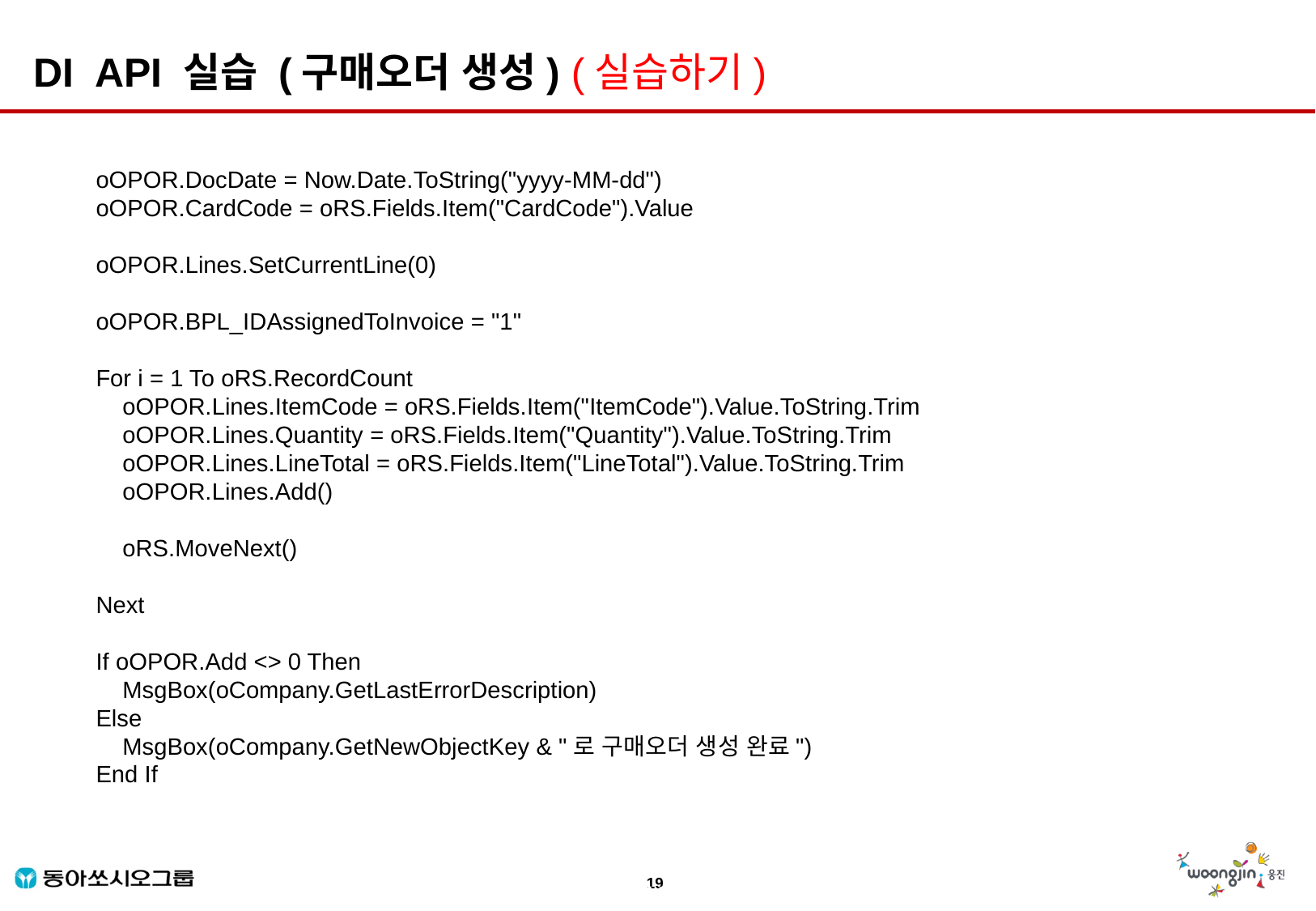

DI  API 실습 (구매오더 생성) (실습하기)
oOPOR.DocDate = Now.Date.ToString("yyyy-MM-dd")
oOPOR.CardCode = oRS.Fields.Item("CardCode").Value

oOPOR.Lines.SetCurrentLine(0)

oOPOR.BPL_IDAssignedToInvoice = "1"

For i = 1 To oRS.RecordCount
    oOPOR.Lines.ItemCode = oRS.Fields.Item("ItemCode").Value.ToString.Trim
    oOPOR.Lines.Quantity = oRS.Fields.Item("Quantity").Value.ToString.Trim
    oOPOR.Lines.LineTotal = oRS.Fields.Item("LineTotal").Value.ToString.Trim
    oOPOR.Lines.Add()

    oRS.MoveNext()

Next

If oOPOR.Add <> 0 Then
    MsgBox(oCompany.GetLastErrorDescription)
Else
    MsgBox(oCompany.GetNewObjectKey & "로 구매오더 생성 완료")
End If